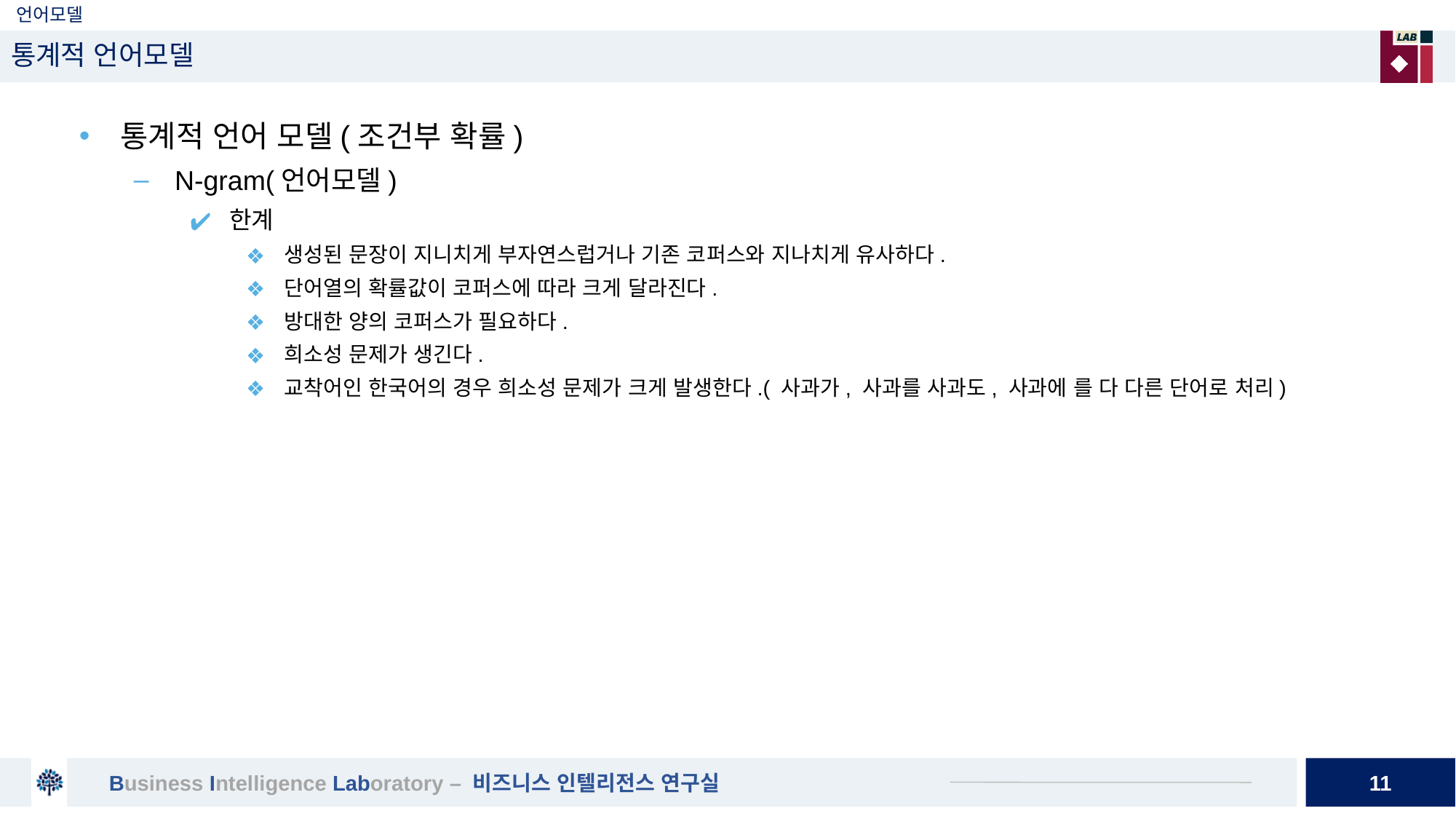

# 언어모델
통계적 언어모델
통계적 언어 모델(조건부 확률)
N-gram(언어모델)
한계
생성된 문장이 지니치게 부자연스럽거나 기존 코퍼스와 지나치게 유사하다.
단어열의 확률값이 코퍼스에 따라 크게 달라진다.
방대한 양의 코퍼스가 필요하다.
희소성 문제가 생긴다.
교착어인 한국어의 경우 희소성 문제가 크게 발생한다.( 사과가, 사과를 사과도, 사과에 를 다 다른 단어로 처리)

11